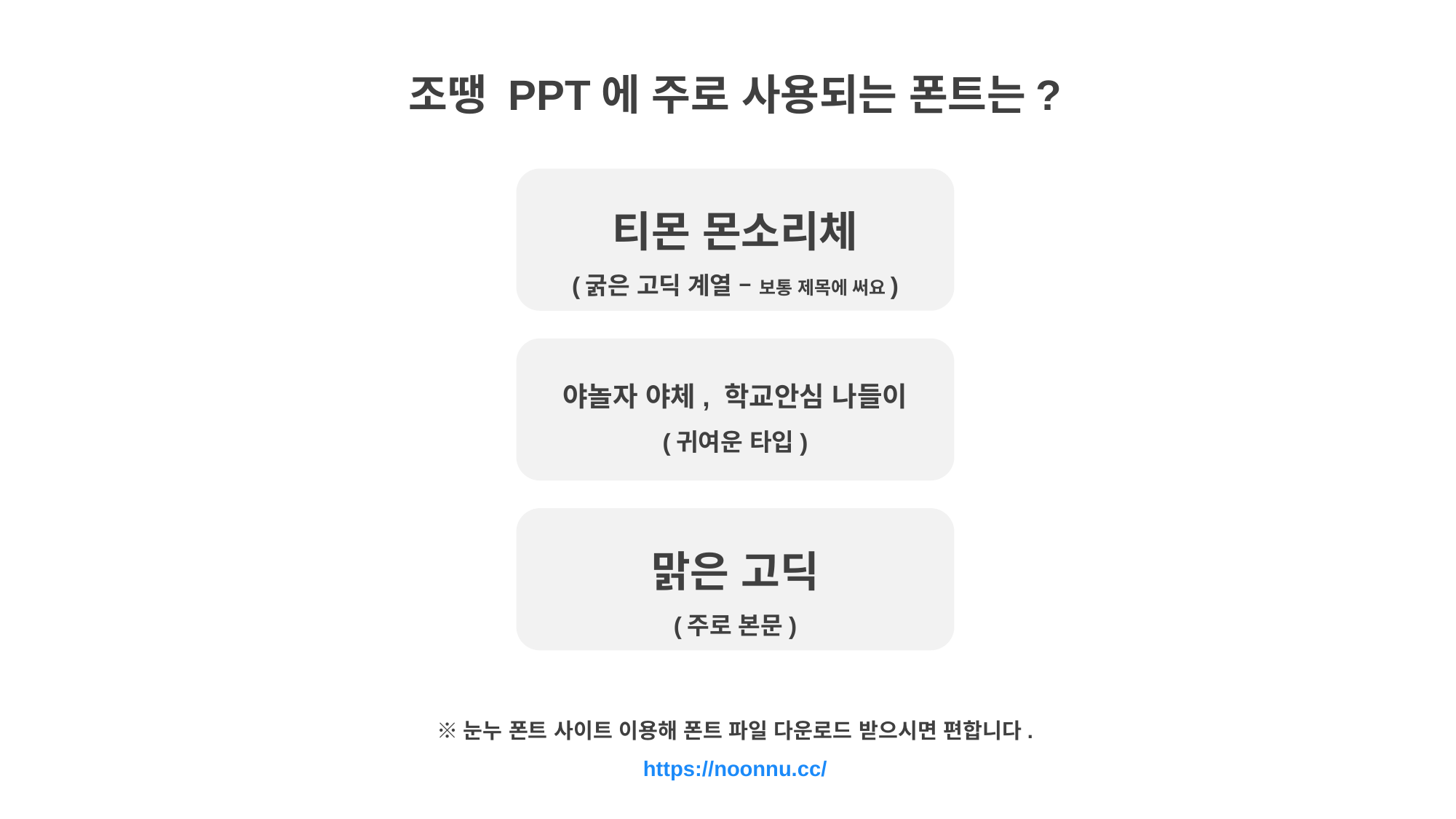

조땡 PPT에 주로 사용되는 폰트는?
티몬 몬소리체
(굵은 고딕 계열 – 보통 제목에 써요)
야놀자 야체, 학교안심 나들이
(귀여운 타입)
맑은 고딕
(주로 본문)
※눈누 폰트 사이트 이용해 폰트 파일 다운로드 받으시면 편합니다.
https://noonnu.cc/